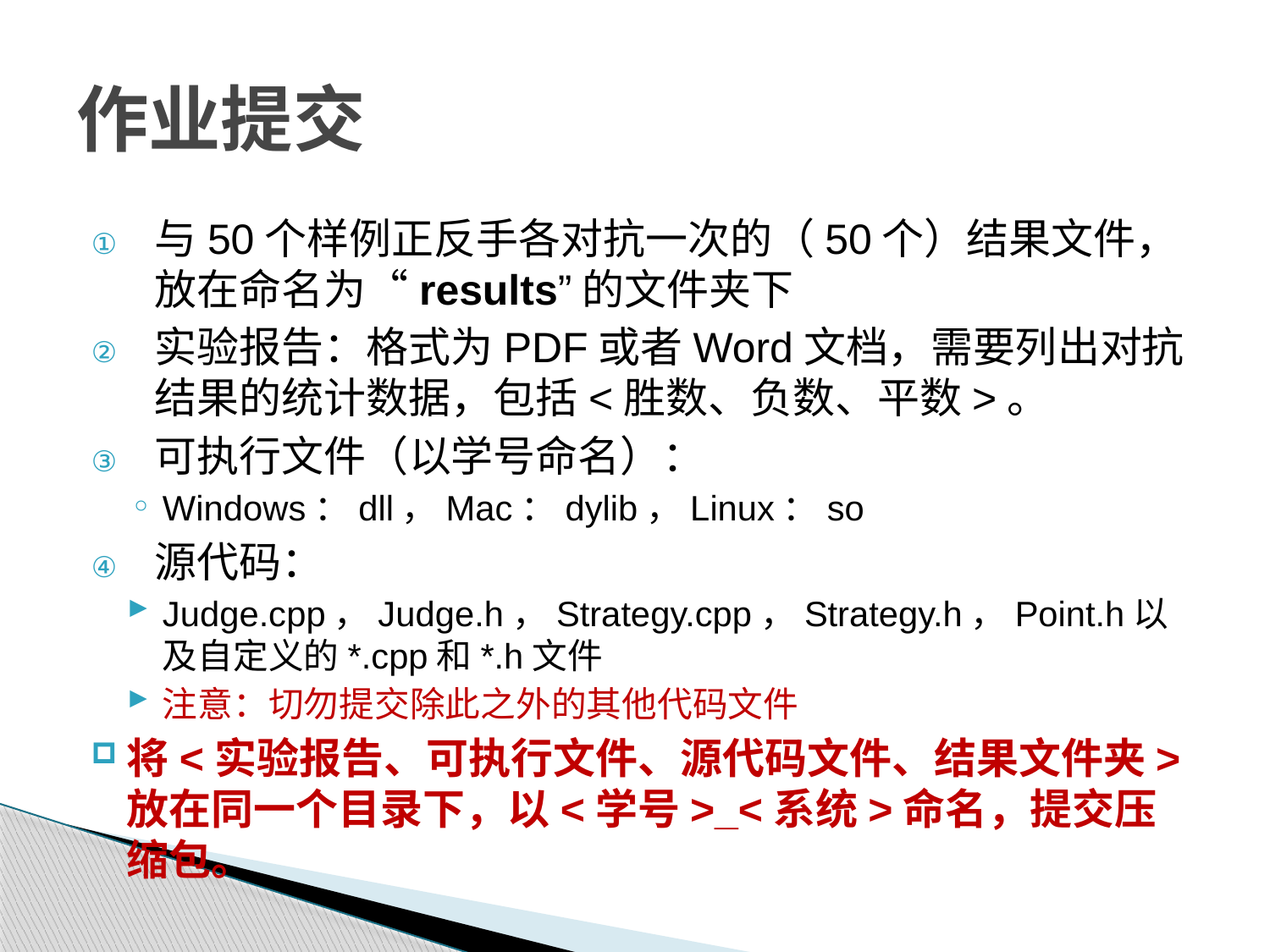

# 作业提交
与50个样例正反手各对抗一次的（50个）结果文件，放在命名为“results”的文件夹下
实验报告：格式为PDF或者Word文档，需要列出对抗结果的统计数据，包括<胜数、负数、平数>。
可执行文件（以学号命名）：
Windows：dll，Mac：dylib，Linux：so
源代码：
Judge.cpp，Judge.h，Strategy.cpp，Strategy.h，Point.h以及自定义的*.cpp和*.h文件
注意：切勿提交除此之外的其他代码文件
将<实验报告、可执行文件、源代码文件、结果文件夹>放在同一个目录下，以<学号>_<系统>命名，提交压缩包。